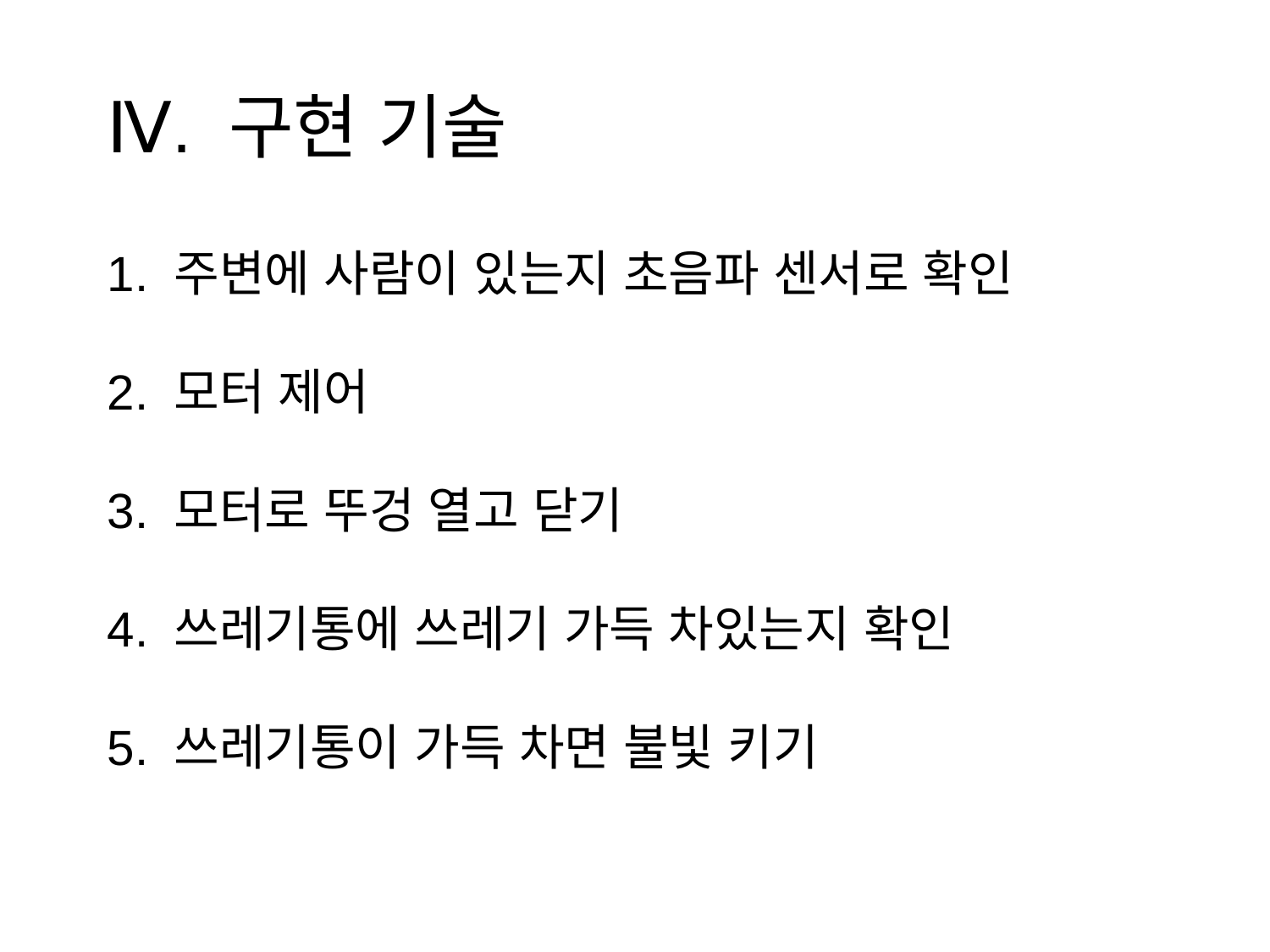

Ⅳ. 구현 기술
1. 주변에 사람이 있는지 초음파 센서로 확인

2. 모터 제어

3. 모터로 뚜겅 열고 닫기

4. 쓰레기통에 쓰레기 가득 차있는지 확인

5. 쓰레기통이 가득 차면 불빛 키기